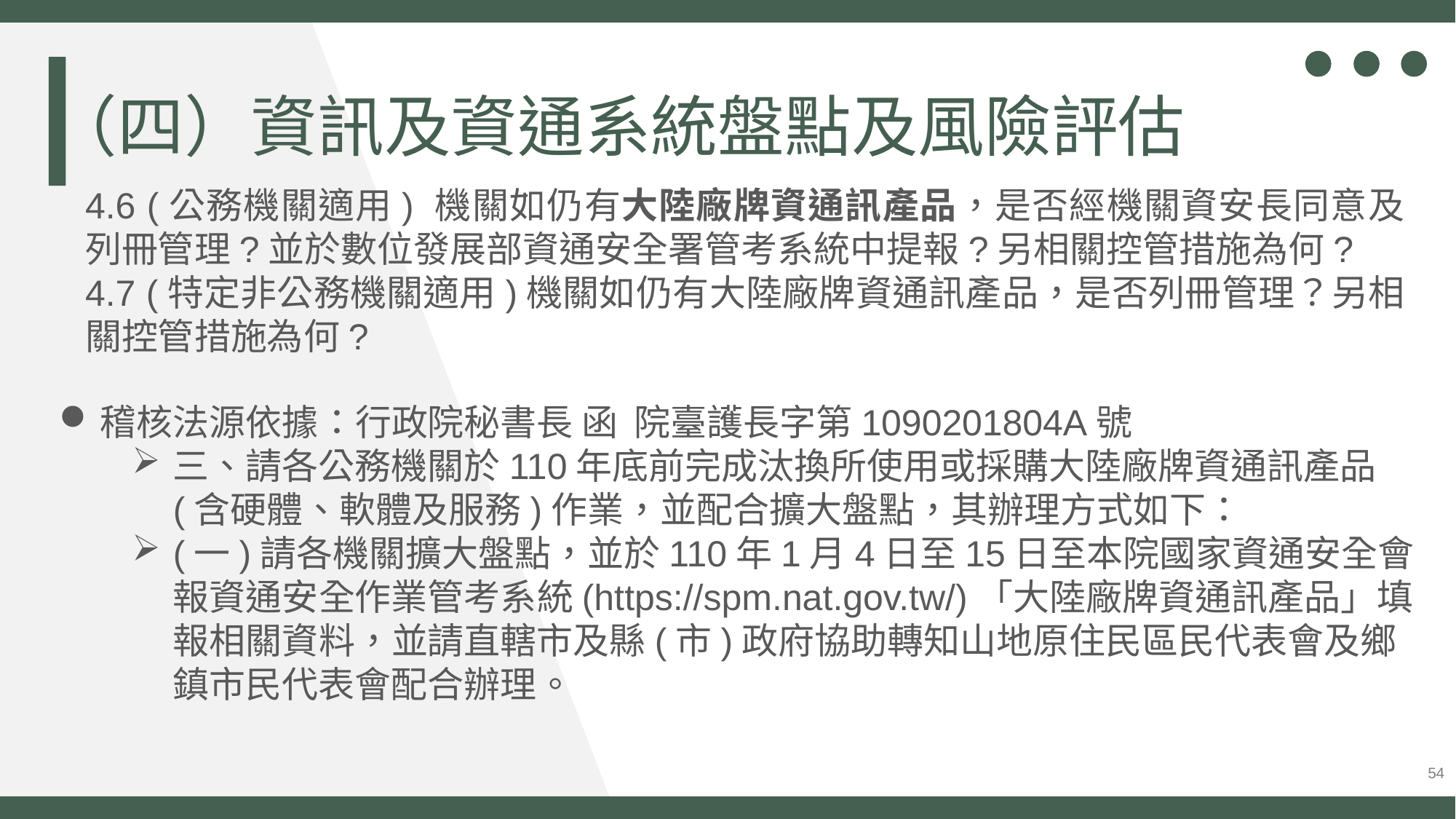

（四）資訊及資通系統盤點及風險評估
4.6 (公務機關適用) 機關如仍有大陸廠牌資通訊產品，是否經機關資安長同意及列冊管理?並於數位發展部資通安全署管考系統中提報?另相關控管措施為何?
4.7 (特定非公務機關適用)機關如仍有大陸廠牌資通訊產品，是否列冊管理？另相關控管措施為何?
稽核法源依據：行政院秘書長 函  院臺護長字第1090201804A號
三、請各公務機關於110年底前完成汰換所使用或採購大陸廠牌資通訊產品(含硬體、軟體及服務)作業，並配合擴大盤點，其辦理方式如下：
(一)請各機關擴大盤點，並於110年1月4日至15日至本院國家資通安全會報資通安全作業管考系統(https://spm.nat.gov.tw/)「大陸廠牌資通訊產品」填報相關資料，並請直轄市及縣(市)政府協助轉知山地原住民區民代表會及鄉鎮市民代表會配合辦理。
54